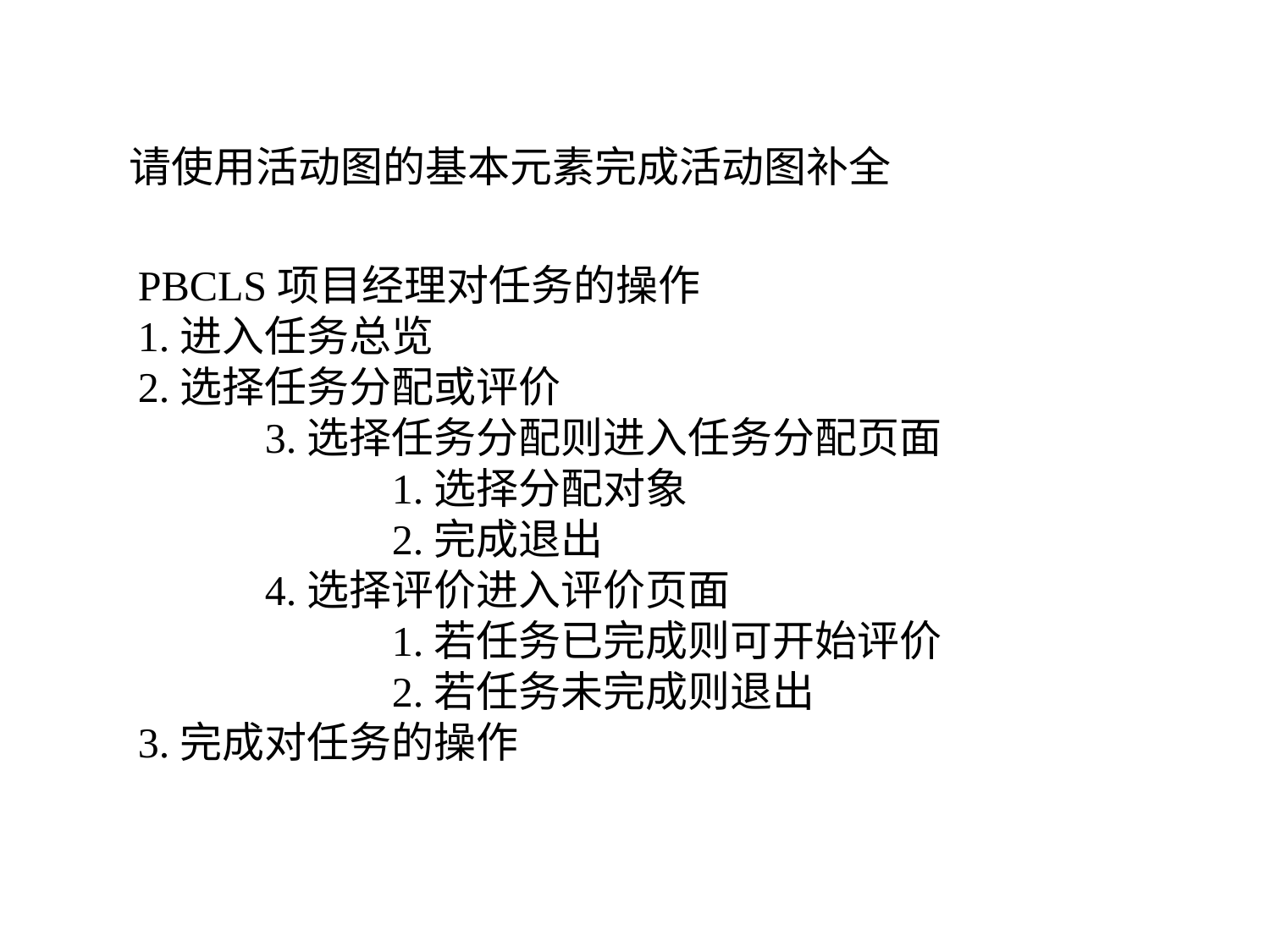

请使用活动图的基本元素完成活动图补全
PBCLS项目经理对任务的操作
1.进入任务总览
2.选择任务分配或评价
	3.选择任务分配则进入任务分配页面
		1.选择分配对象
		2.完成退出
	4.选择评价进入评价页面
		1.若任务已完成则可开始评价
		2.若任务未完成则退出
3.完成对任务的操作